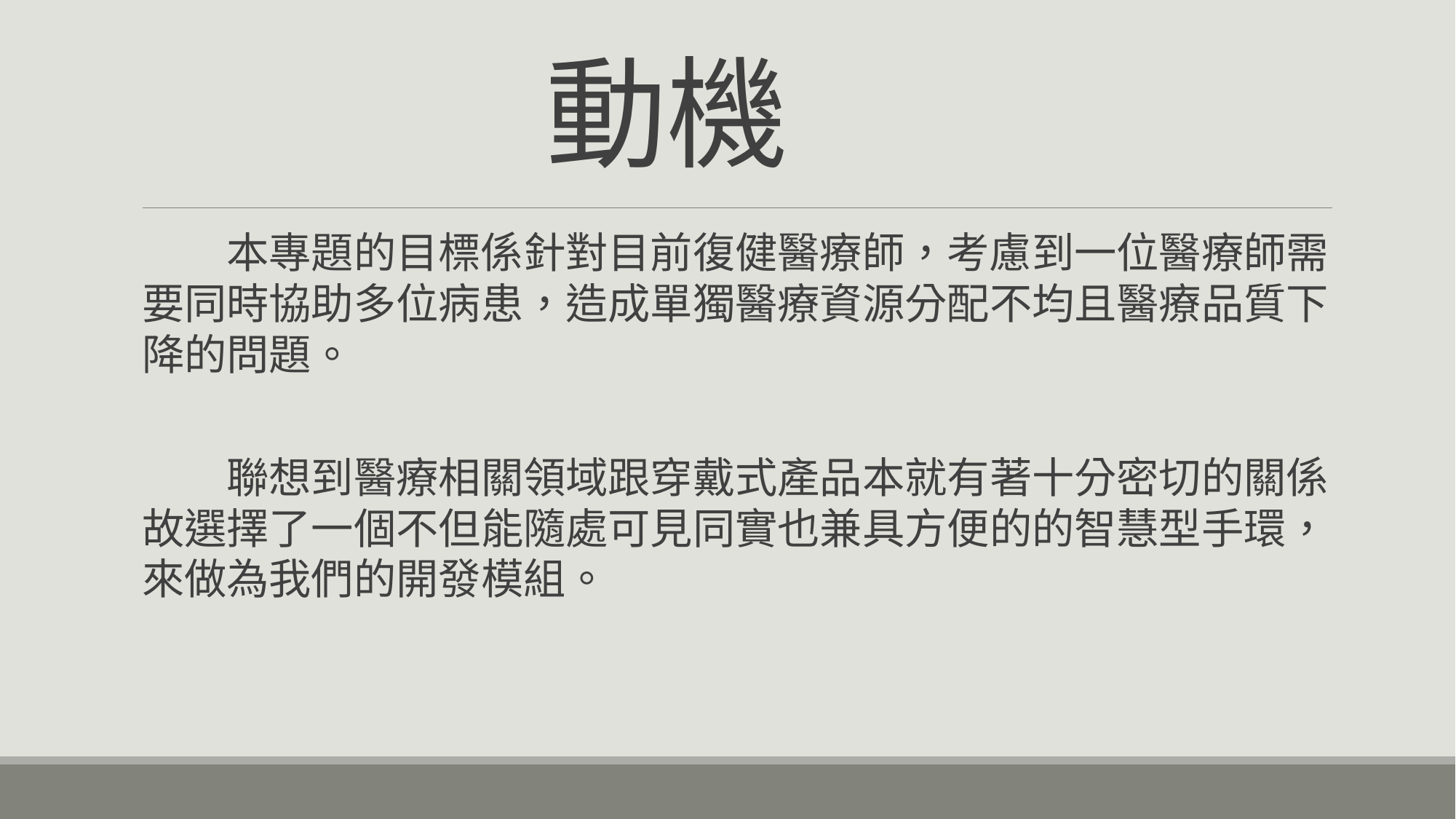

# 動機
　　本專題的目標係針對目前復健醫療師，考慮到一位醫療師需要同時協助多位病患，造成單獨醫療資源分配不均且醫療品質下降的問題。
　　聯想到醫療相關領域跟穿戴式產品本就有著十分密切的關係故選擇了一個不但能隨處可見同實也兼具方便的的智慧型手環，來做為我們的開發模組。